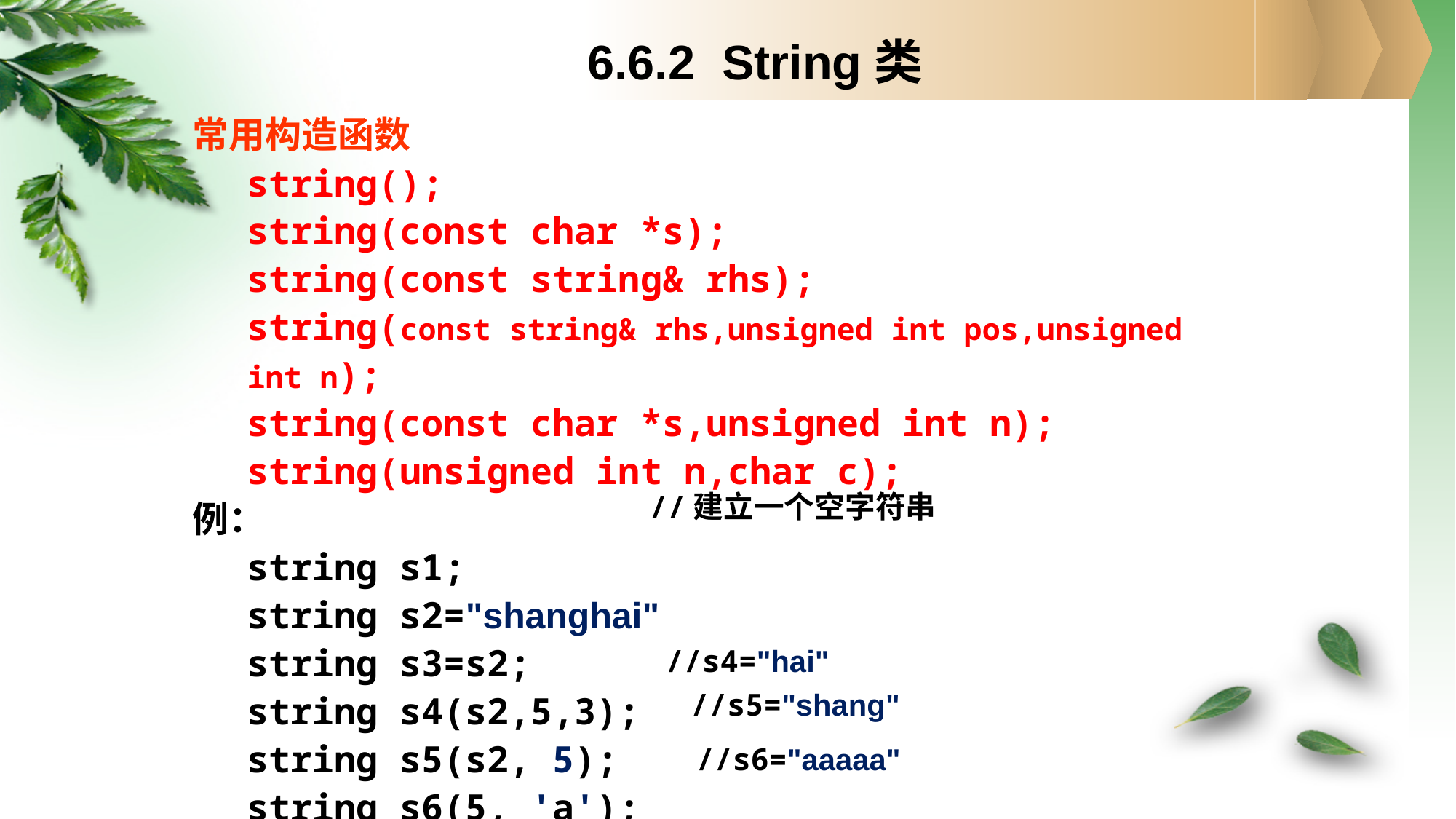

6.6.2  String类
常用构造函数
string();
string(const char *s);
string(const string& rhs);
string(const string& rhs,unsigned int pos,unsigned int n);
string(const char *s,unsigned int n);
string(unsigned int n,char c);
例：
string s1;
string s2="shanghai"
string s3=s2;
string s4(s2,5,3);
string s5(s2, 5);
string s6(5, 'a');
//建立一个空字符串
//s4="hai"
//s5="shang"
//s6="aaaaa"